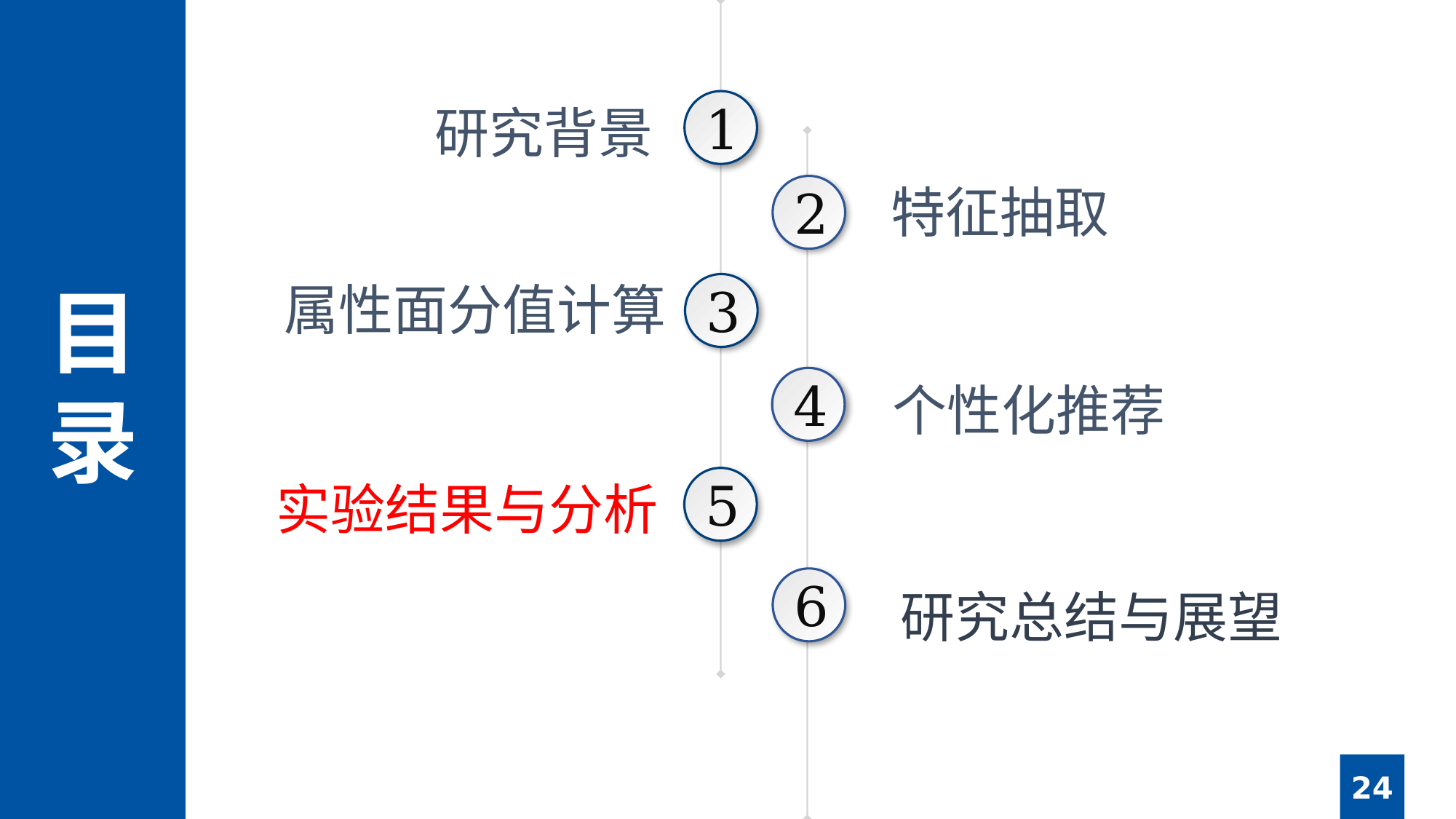

答辩提纲
1
研究背景
特征抽取
2
PART TWO
PART THREE
PART ONE
属性面分值计算
目录
3
4
个性化推荐
5
实验结果与分析
6
研究总结与展望
24
24